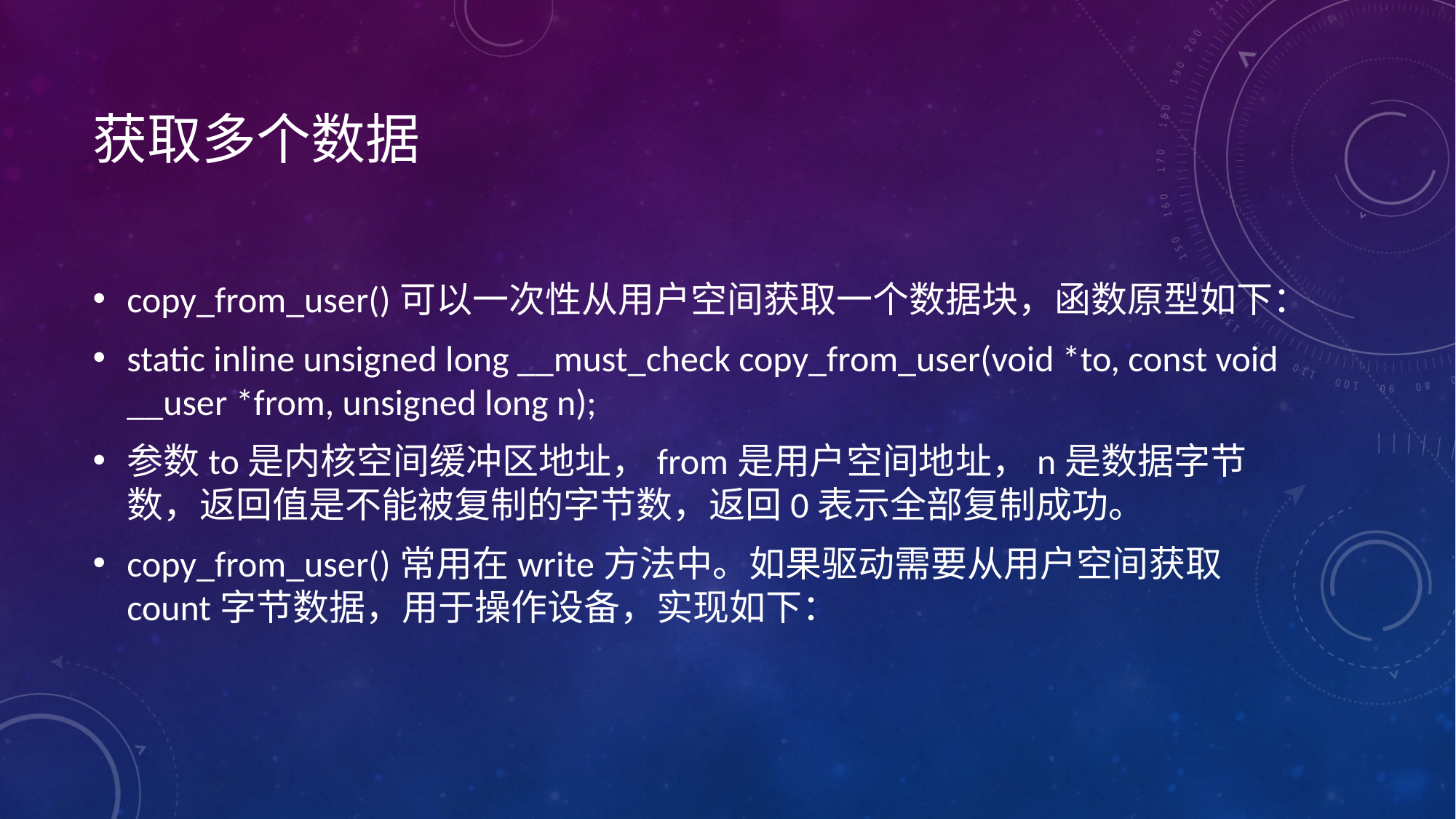

# 获取多个数据
copy_from_user()可以一次性从用户空间获取一个数据块，函数原型如下：
static inline unsigned long __must_check copy_from_user(void *to, const void __user *from, unsigned long n);
参数to是内核空间缓冲区地址，from是用户空间地址，n是数据字节数，返回值是不能被复制的字节数，返回0表示全部复制成功。
copy_from_user()常用在write方法中。如果驱动需要从用户空间获取count字节数据，用于操作设备，实现如下：